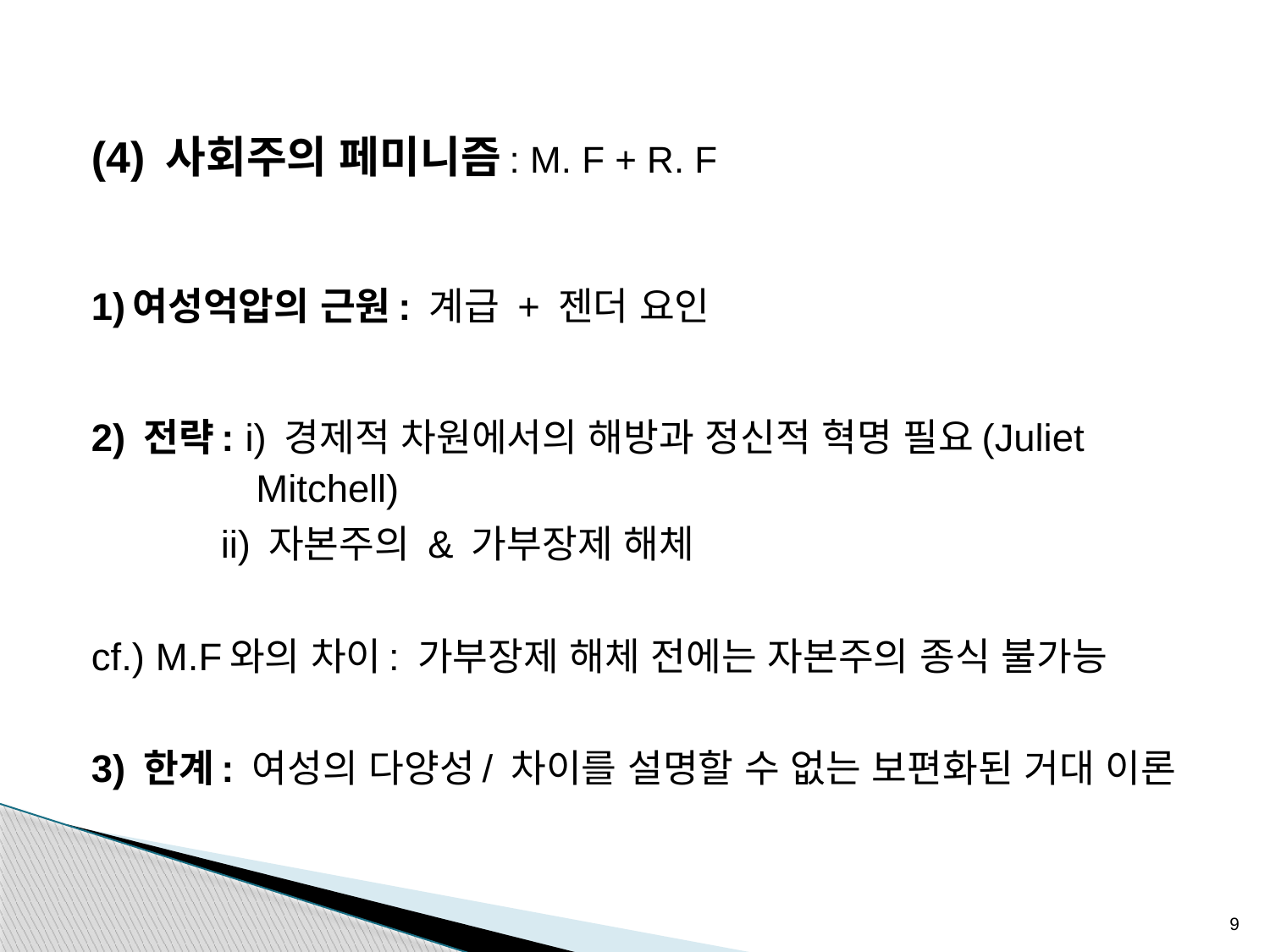

(4) 사회주의 페미니즘: M. F + R. F

1)여성억압의 근원: 계급 + 젠더 요인

2) 전략: i) 경제적 차원에서의 해방과 정신적 혁명 필요(Juliet                       Mitchell)
            ii) 자본주의 & 가부장제 해체

cf.) M.F와의 차이: 가부장제 해체 전에는 자본주의 종식 불가능

3) 한계: 여성의 다양성/ 차이를 설명할 수 없는 보편화된 거대 이론

9